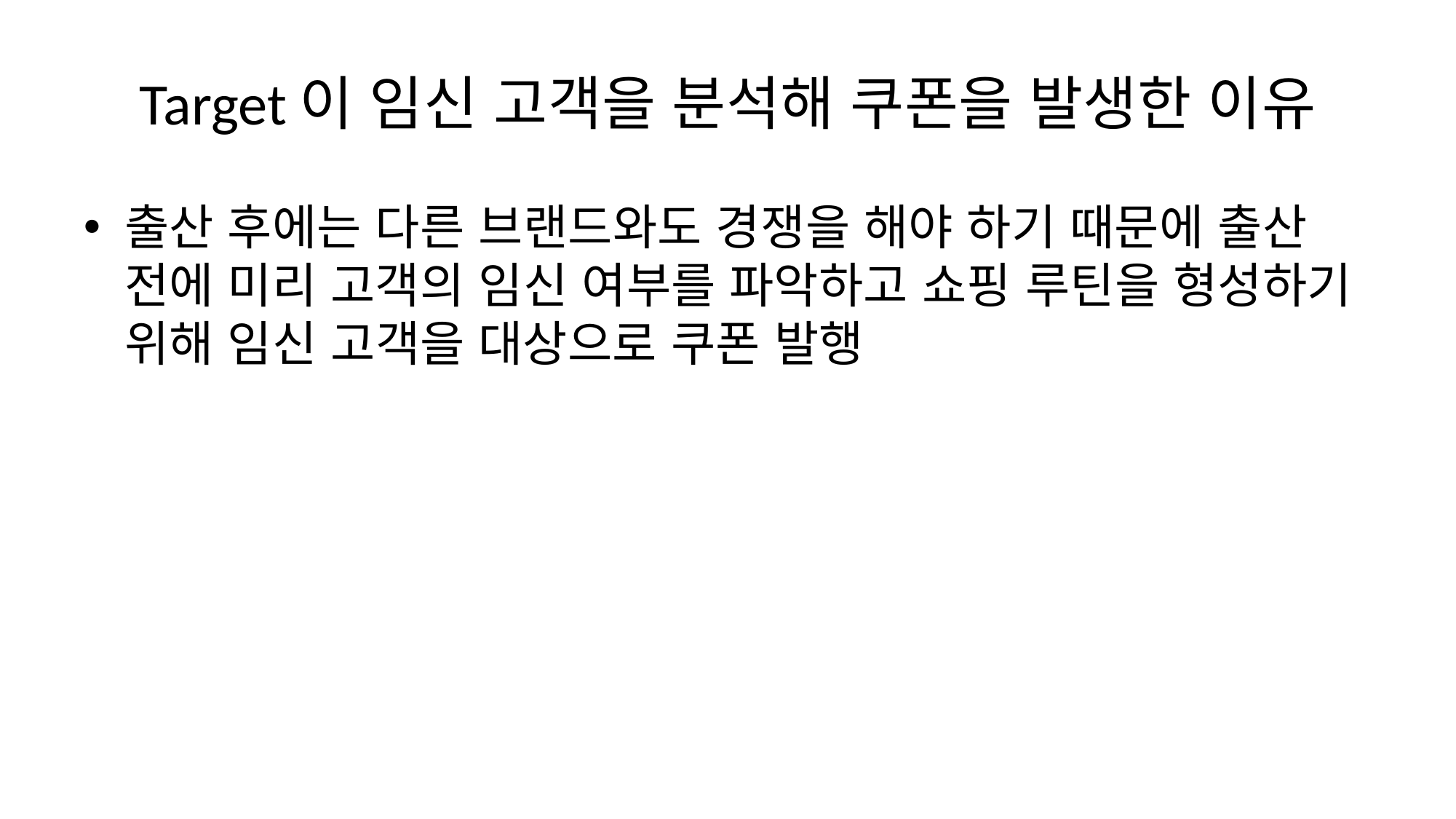

# Target이 임신 고객을 분석해 쿠폰을 발생한 이유
출산 후에는 다른 브랜드와도 경쟁을 해야 하기 때문에 출산 전에 미리 고객의 임신 여부를 파악하고 쇼핑 루틴을 형성하기 위해 임신 고객을 대상으로 쿠폰 발행